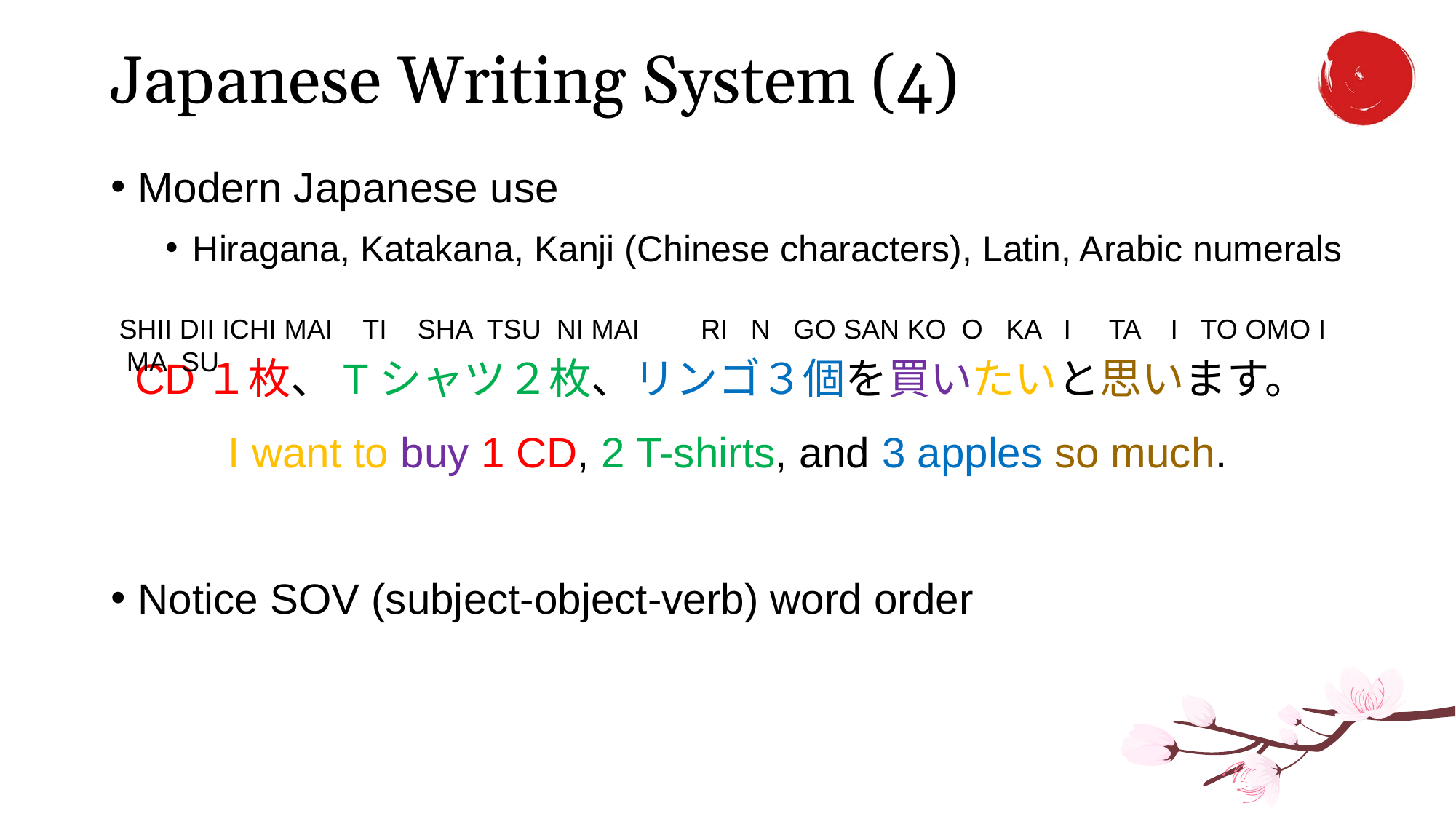

# Japanese Writing System (4)
Modern Japanese use
Hiragana, Katakana, Kanji (Chinese characters), Latin, Arabic numerals

  CD１枚、Tシャツ２枚、リンゴ３個を買いたいと思います。
I want to buy 1 CD, 2 T-shirts, and 3 apples so much.

Notice SOV (subject-object-verb) word order

SHII DII ICHI MAI    TI    SHA  TSU  NI MAI        RI   N   GO SAN KO  O   KA   I     TA    I   TO OMO I   MA  SU